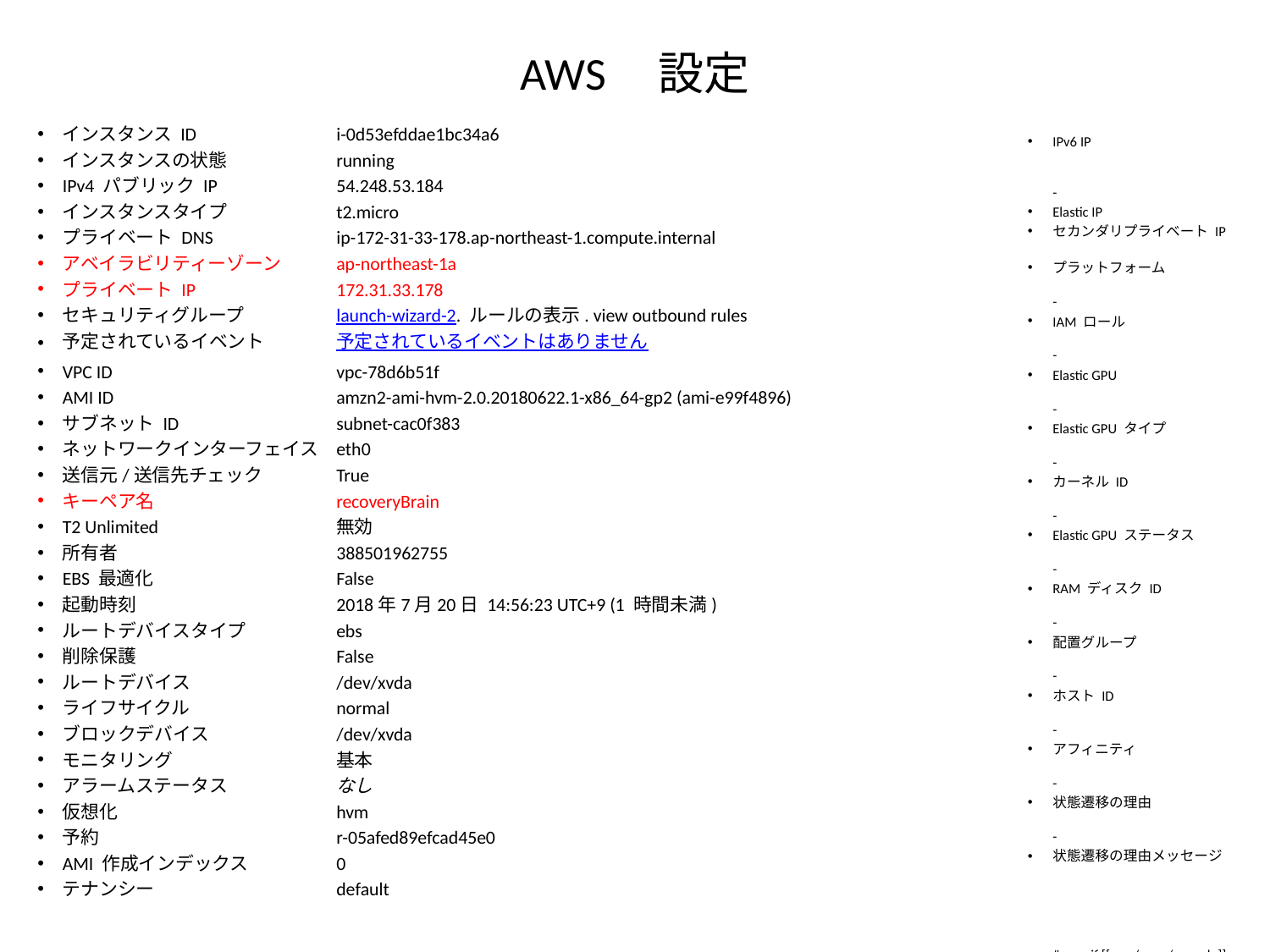

# AWS　設定
インスタンス ID	i-0d53efddae1bc34a6
インスタンスの状態	running
IPv4 パブリック IP	54.248.53.184
インスタンスタイプ	t2.micro
プライベート DNS	ip-172-31-33-178.ap-northeast-1.compute.internal
アベイラビリティーゾーン	ap-northeast-1a
プライベート IP	172.31.33.178
セキュリティグループ	launch-wizard-2. ルールの表示. view outbound rules
予定されているイベント	予定されているイベントはありません
VPC ID	vpc-78d6b51f
AMI ID	amzn2-ami-hvm-2.0.20180622.1-x86_64-gp2 (ami-e99f4896)
サブネット ID	subnet-cac0f383
ネットワークインターフェイス	eth0
送信元/送信先チェック	True
キーペア名	recoveryBrain
T2 Unlimited	無効
所有者	388501962755
EBS 最適化	False
起動時刻	2018年7月20日 14:56:23 UTC+9 (1 時間未満)
ルートデバイスタイプ	ebs
削除保護	False
ルートデバイス	/dev/xvda
ライフサイクル	normal
ブロックデバイス	/dev/xvda
モニタリング	基本
アラームステータス	なし
仮想化	hvm
予約	r-05afed89efcad45e0
AMI 作成インデックス	0
テナンシー	default
IPv6 IP		-
Elastic IP
セカンダリプライベート IP
プラットフォーム	-
IAM ロール	-
Elastic GPU	-
Elastic GPU タイプ	-
カーネル ID	-
Elastic GPU ステータス	-
RAM ディスク ID	-
配置グループ	-
ホスト ID	-
アフィニティ	-
状態遷移の理由	-
状態遷移の理由メッセージ

# nvm if [[ -s ~/.nvm/nvm.sh ]] ; then source ~/.nvm/nvm.sh ; fi	-